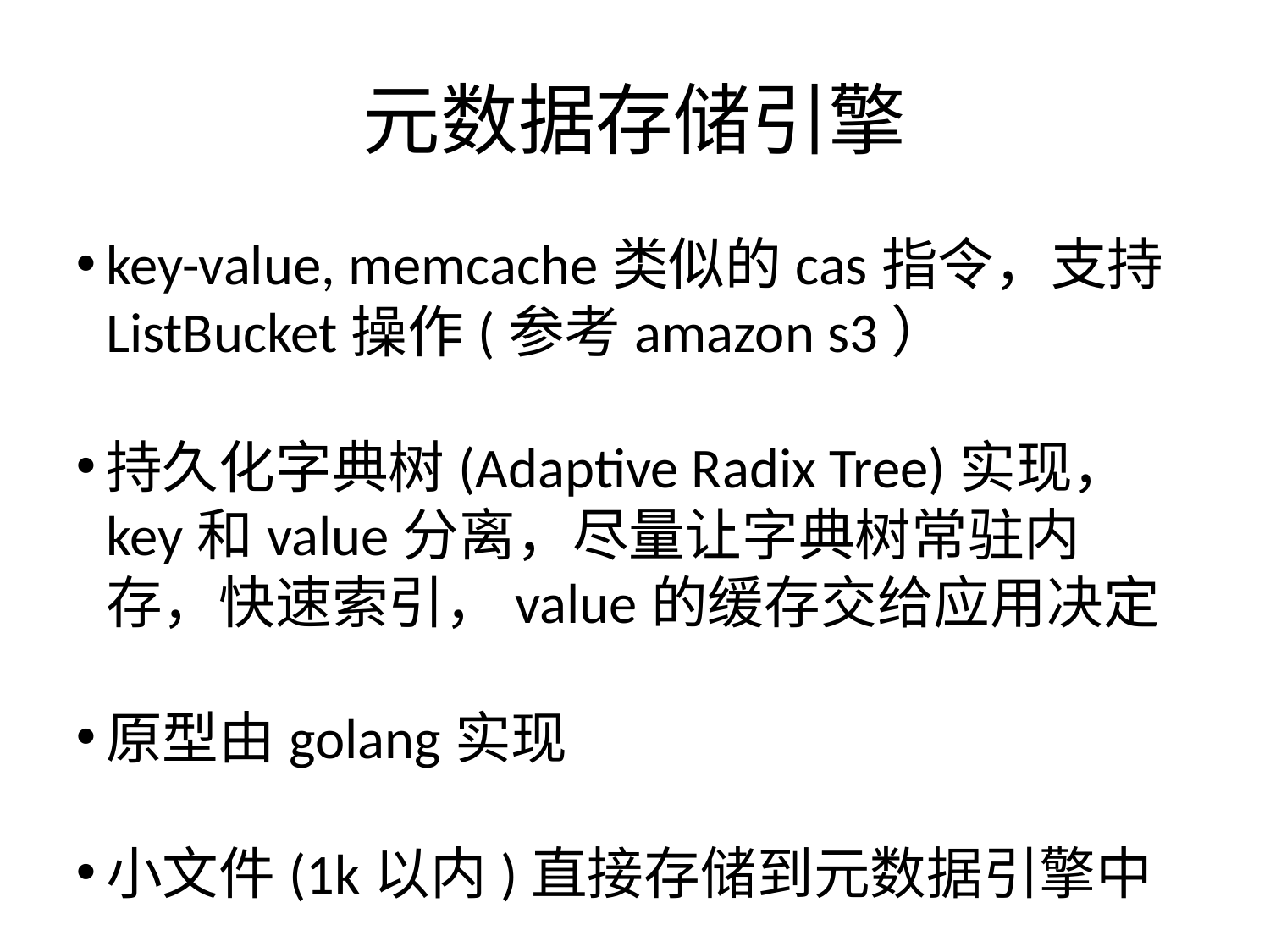

元数据存储引擎
key-value, memcache类似的cas指令，支持ListBucket操作(参考amazon s3）

持久化字典树(Adaptive Radix Tree)实现， key和value分离，尽量让字典树常驻内存，快速索引，value的缓存交给应用决定

原型由golang实现

小文件(1k以内)直接存储到元数据引擎中